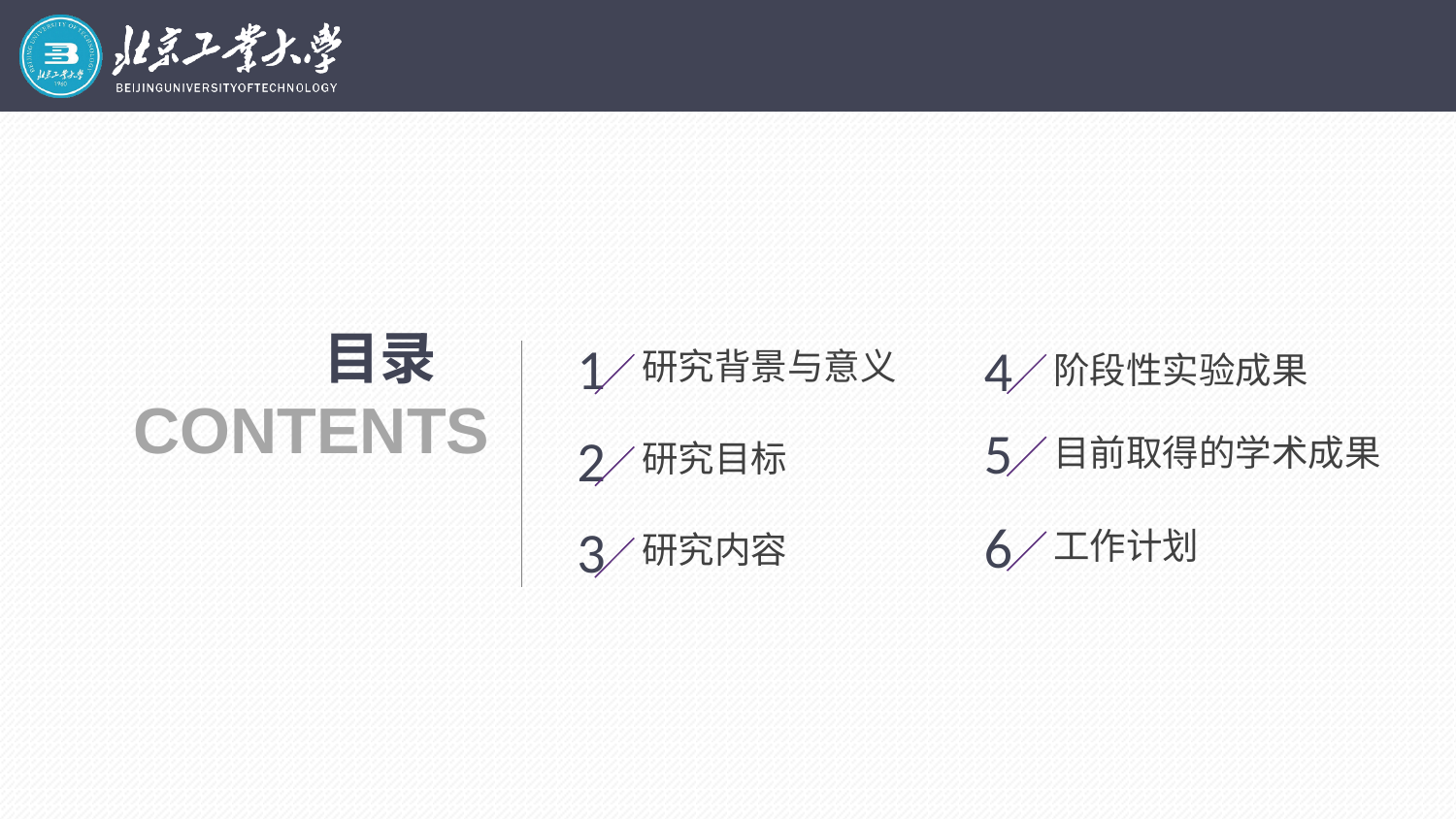

目录
1

4

研究背景与意义
阶段性实验成果

CONTENTS
5

2

目前取得的学术成果
研究目标
6

3

工作计划
研究内容